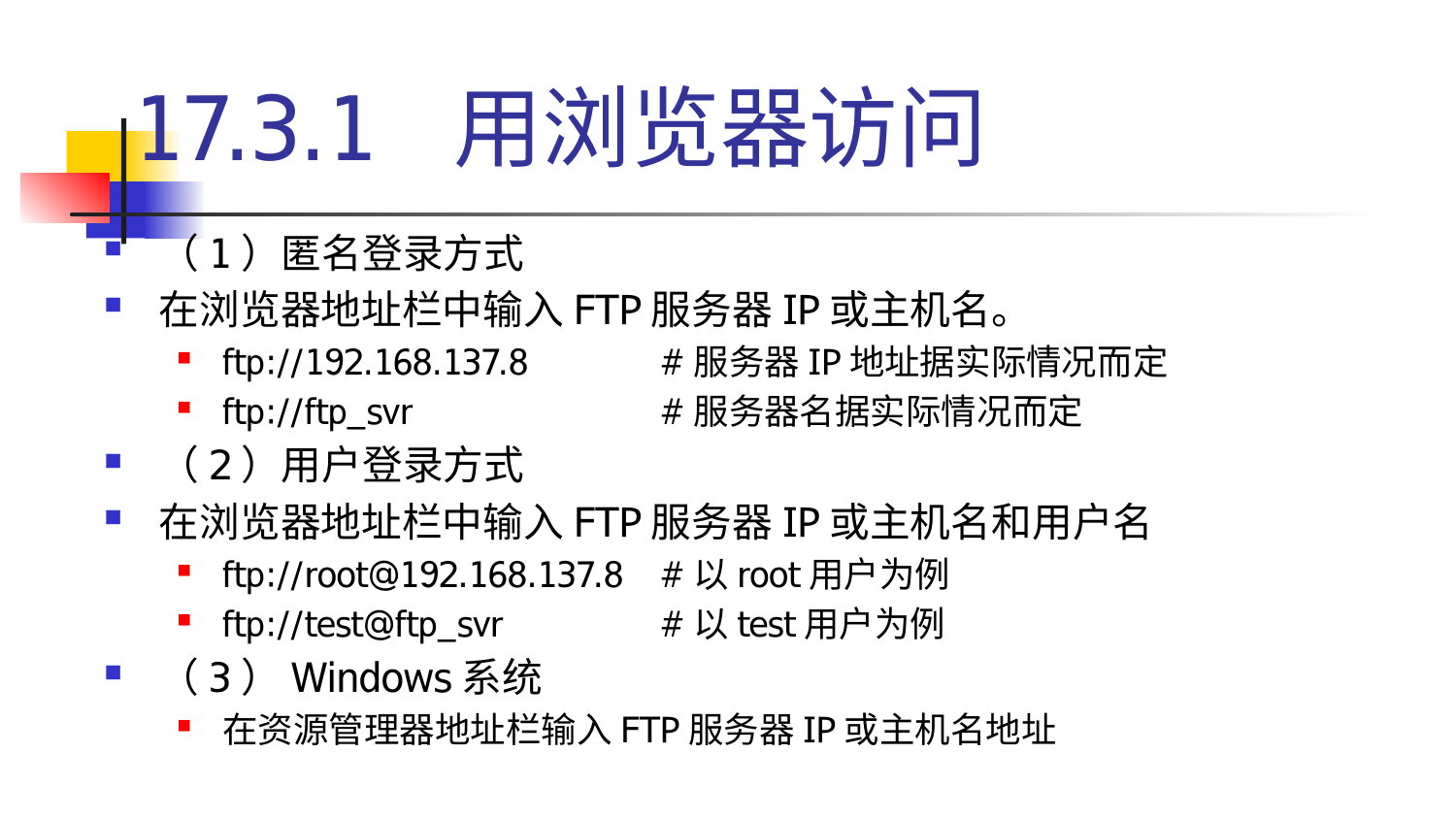

# 17.3.1  用浏览器访问
（1）匿名登录方式
在浏览器地址栏中输入FTP服务器IP或主机名。
ftp://192.168.137.8	#服务器IP地址据实际情况而定
ftp://ftp_svr		#服务器名据实际情况而定
（2）用户登录方式
在浏览器地址栏中输入FTP服务器IP或主机名和用户名
ftp://root@192.168.137.8	#以root用户为例
ftp://test@ftp_svr		#以test用户为例
（3）Windows系统
在资源管理器地址栏输入FTP服务器IP或主机名地址